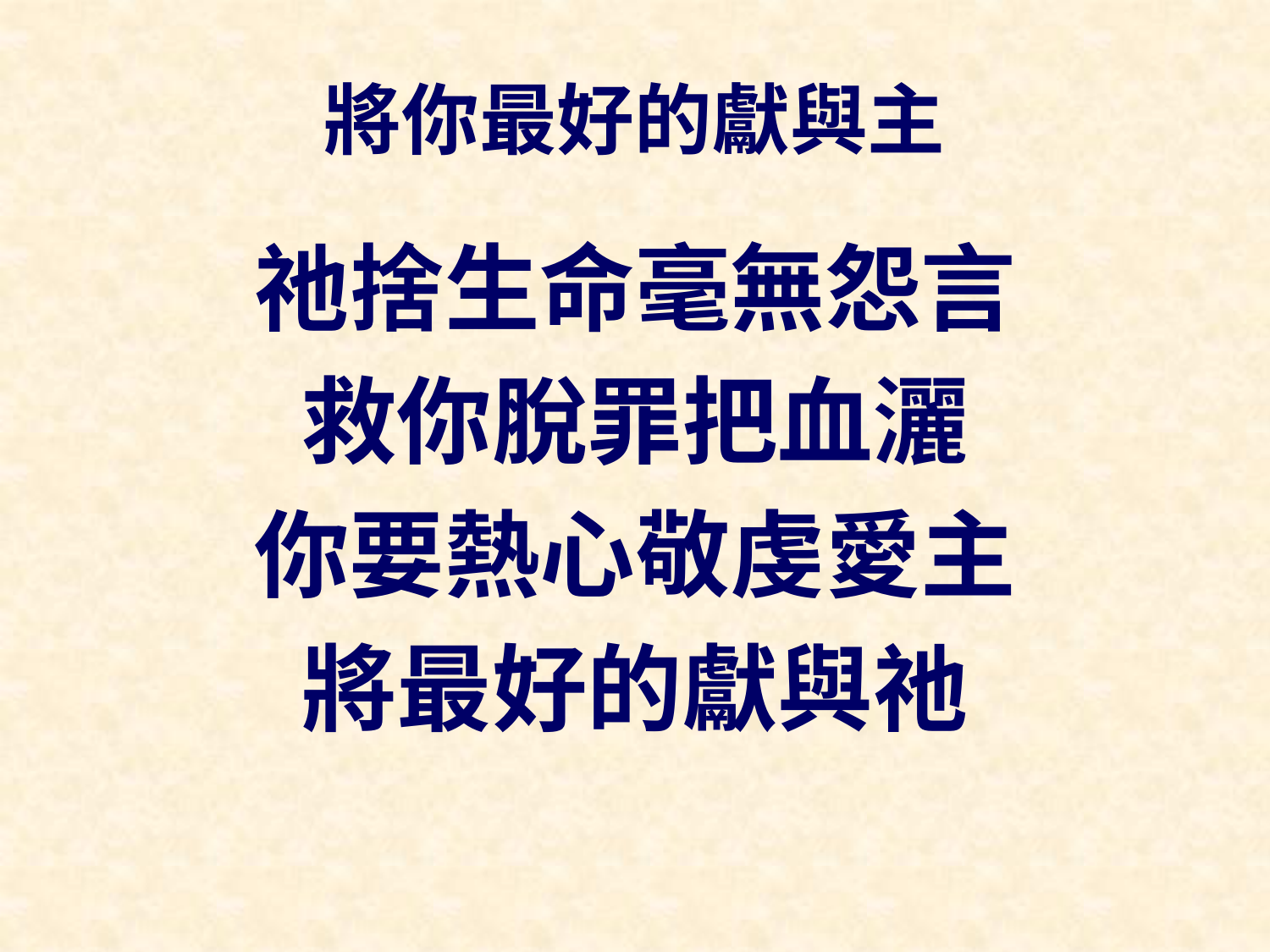

# 將你最好的獻與主
祂捨生命毫無怨言
救你脫罪把血灑
你要熱心敬虔愛主
將最好的獻與祂